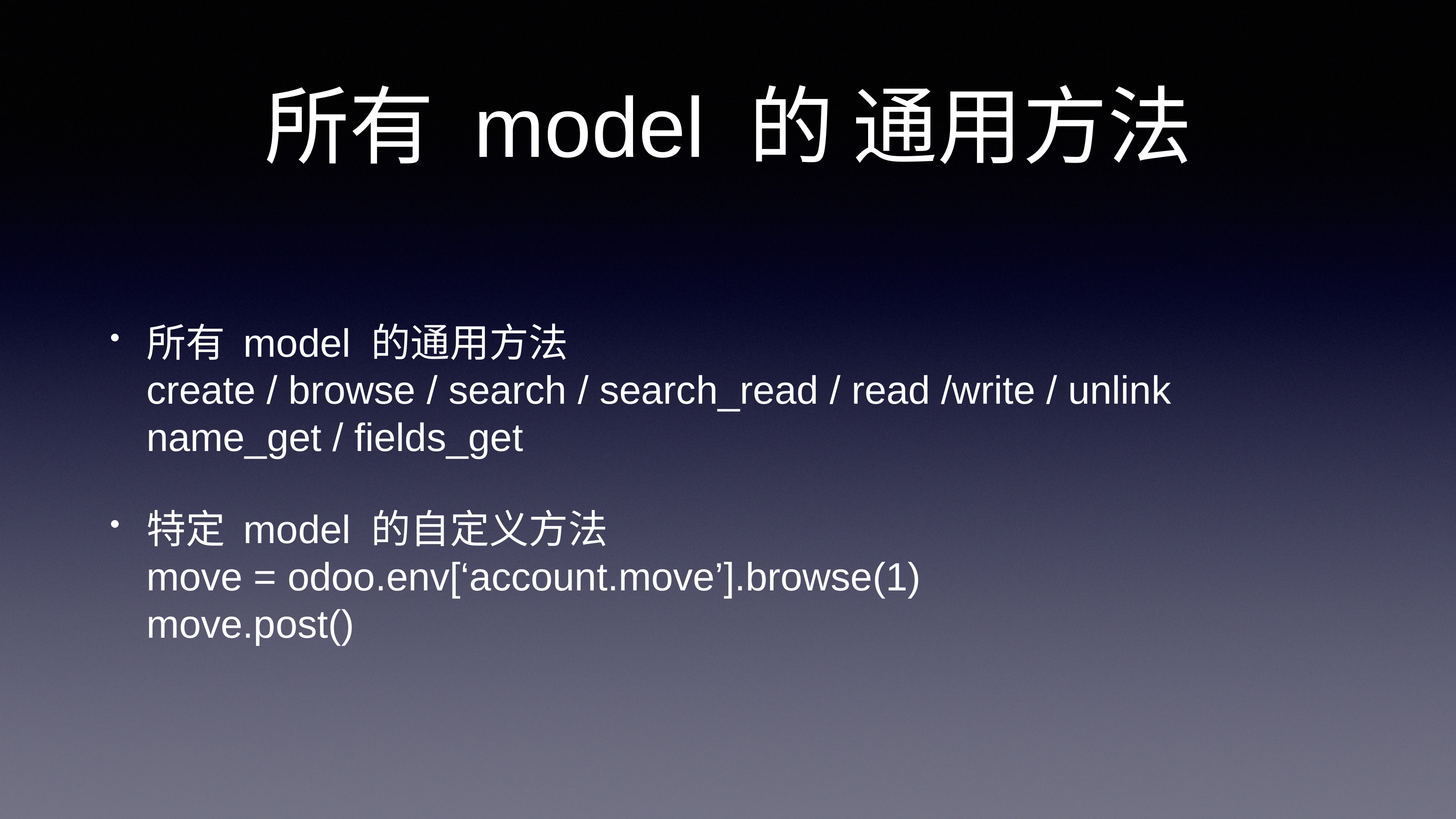

# 所有 model 的 通用方法
所有 model 的通用方法
create / browse / search / search_read / read /write / unlink
name_get / fields_get
特定 model 的自定义方法
move = odoo.env[‘account.move’].browse(1)
move.post()